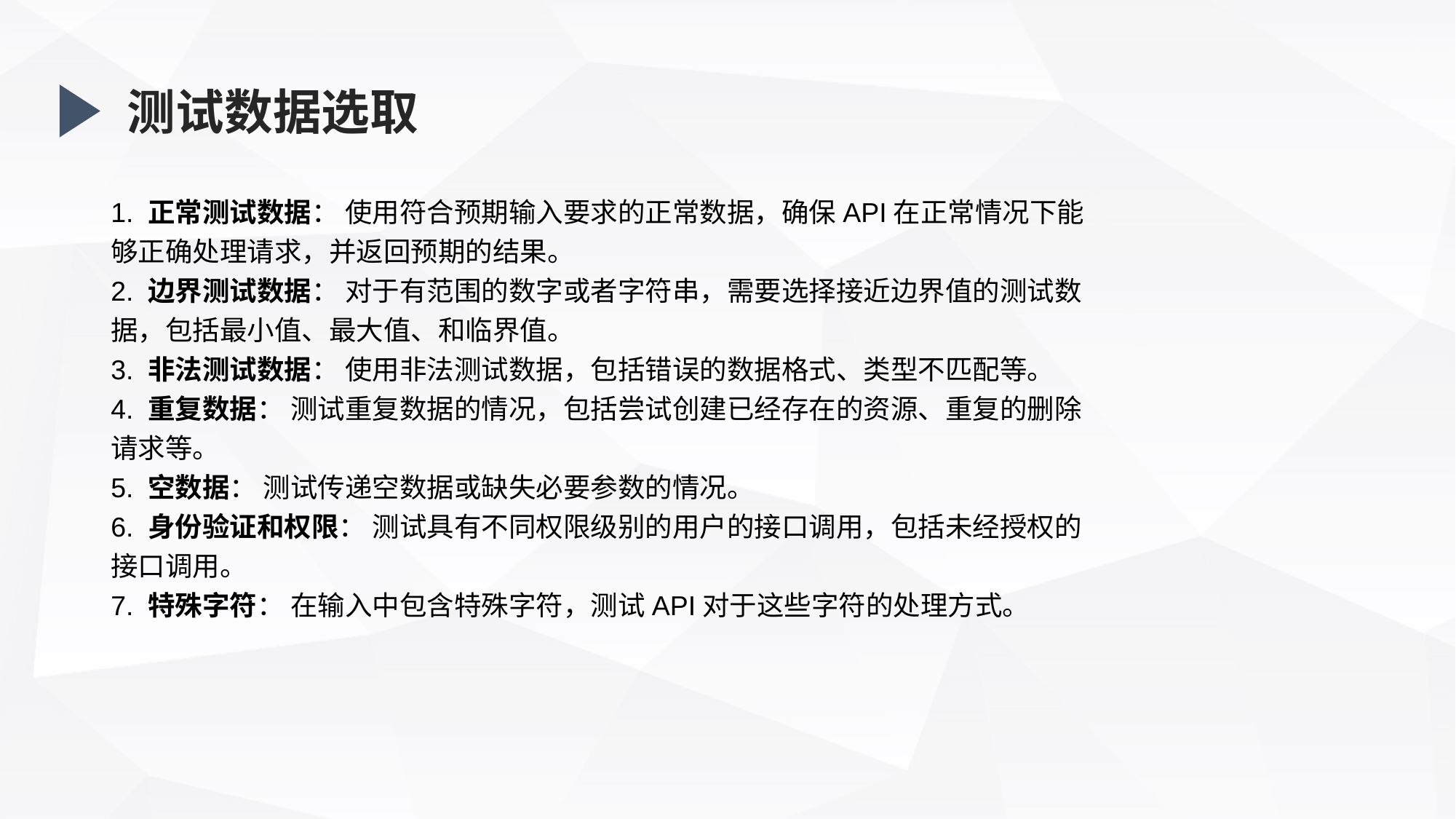

测试数据选取

1. 正常测试数据： 使用符合预期输入要求的正常数据，确保API在正常情况下能够正确处理请求，并返回预期的结果。
2. 边界测试数据： 对于有范围的数字或者字符串，需要选择接近边界值的测试数据，包括最小值、最大值、和临界值。
3. 非法测试数据： 使用非法测试数据，包括错误的数据格式、类型不匹配等。
4. 重复数据： 测试重复数据的情况，包括尝试创建已经存在的资源、重复的删除请求等。
5. 空数据： 测试传递空数据或缺失必要参数的情况。
6. 身份验证和权限： 测试具有不同权限级别的用户的接口调用，包括未经授权的接口调用。
7. 特殊字符： 在输入中包含特殊字符，测试API对于这些字符的处理方式。